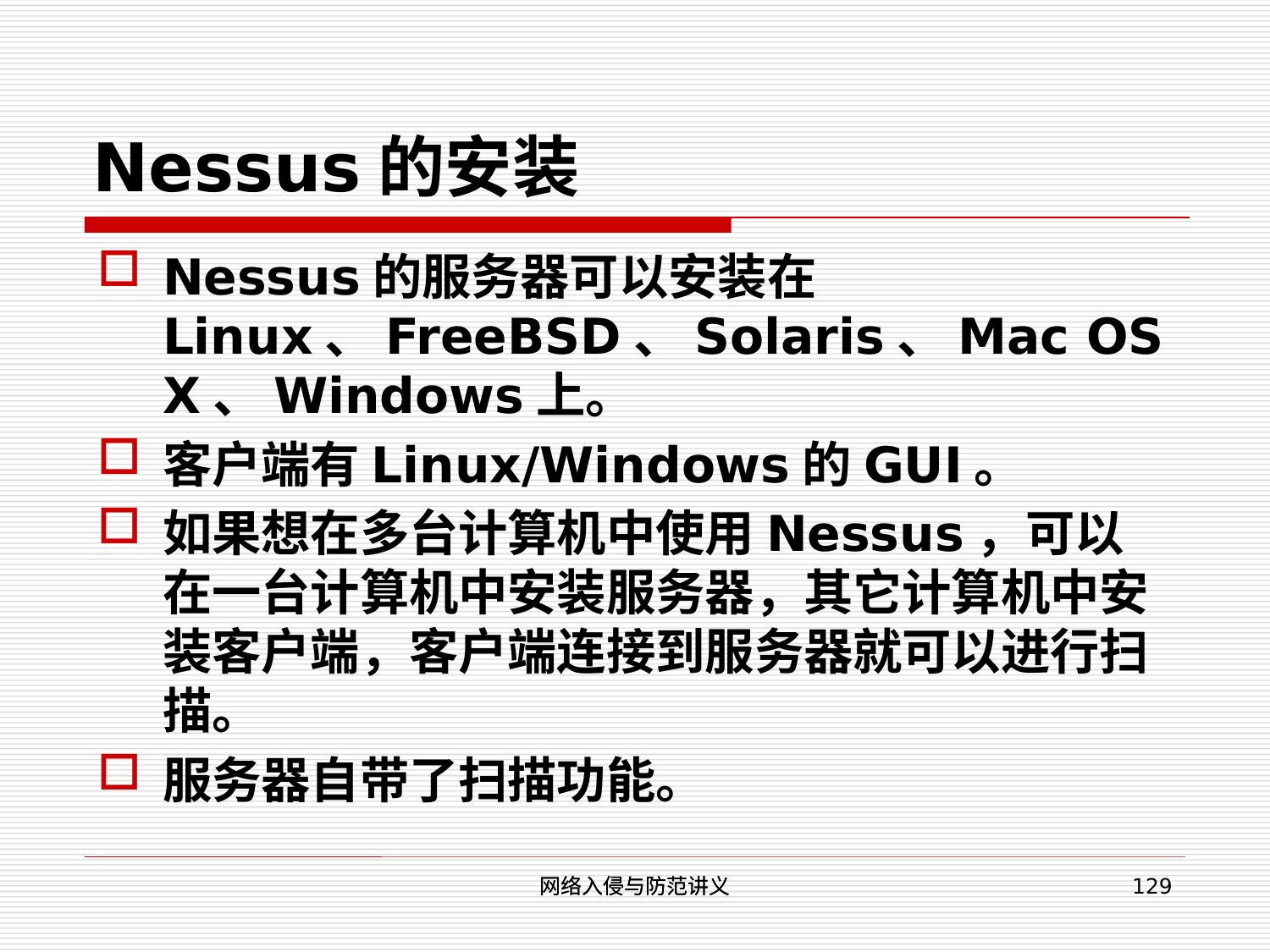

# Nessus的安装
Nessus的服务器可以安装在Linux、FreeBSD、Solaris、Mac OS X、Windows上。
客户端有Linux/Windows的GUI。
如果想在多台计算机中使用Nessus，可以在一台计算机中安装服务器，其它计算机中安装客户端，客户端连接到服务器就可以进行扫描。
服务器自带了扫描功能。

网络入侵与防范讲义
网络入侵与防范讲义
129
129